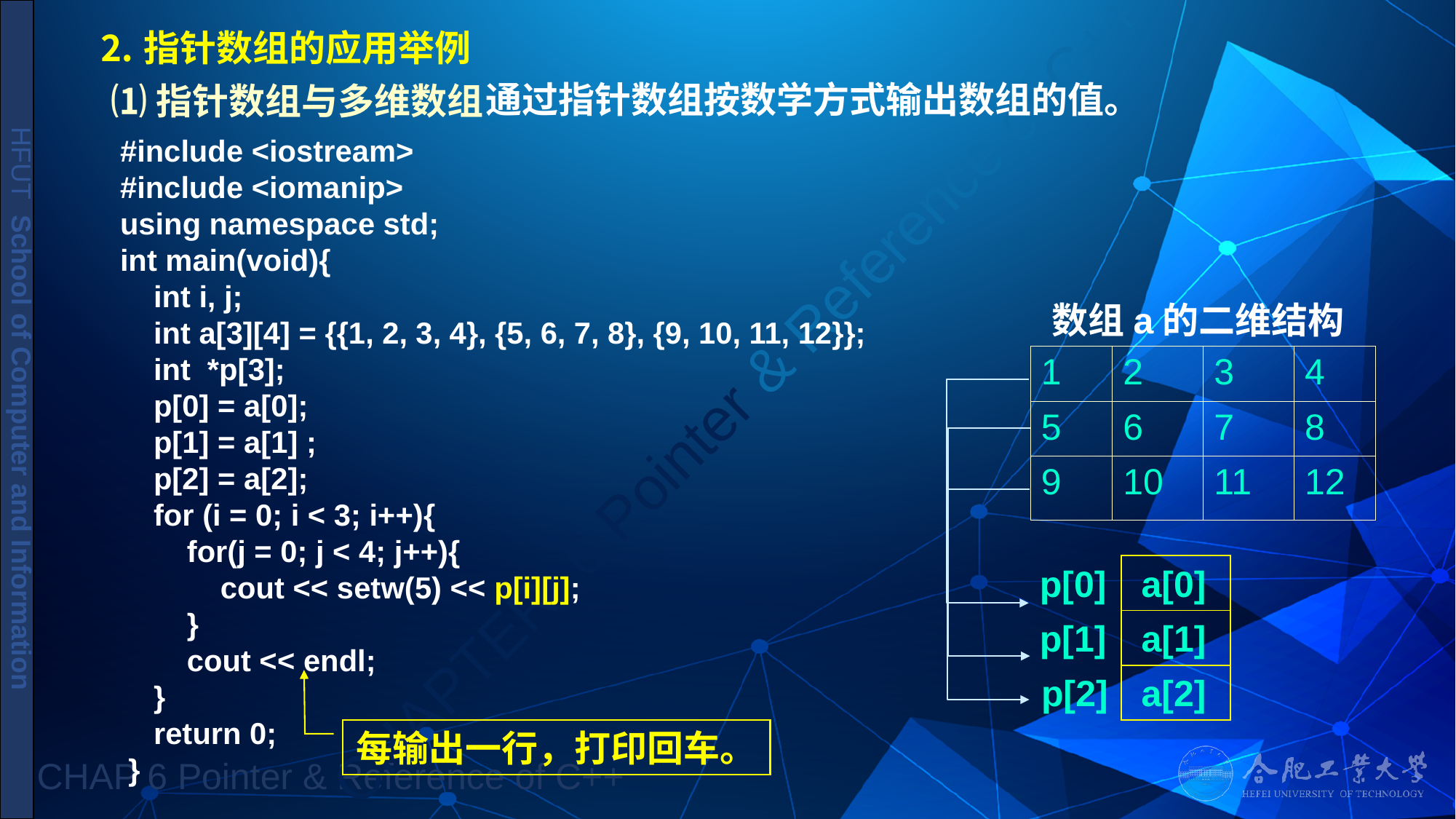

# ⒉指针数组的应用举例
通过指针数组按数学方式输出数组的值。
⑴指针数组与多维数组
#include <iostream>
#include <iomanip>
using namespace std;
int main(void){
    int i, j;
    int a[3][4] = {{1, 2, 3, 4}, {5, 6, 7, 8}, {9, 10, 11, 12}};
    int  *p[3];
    p[0] = a[0];
    p[1] = a[1] ;
    p[2] = a[2];
    for (i = 0; i < 3; i++){
        for(j = 0; j < 4; j++){
            cout << setw(5) << p[i][j];
        }
        cout << endl;
    }
    return 0;
 }

数组a的二维结构
| 1 | 2 | 3 | 4 |
| --- | --- | --- | --- |
| 5 | 6 | 7 | 8 |
| 9 | 10 | 11 | 12 |

p[0]
|  |
| --- |
|  |
|  |
a[0]
p[1]
a[1]
p[2]
a[2]
每输出一行，打印回车。